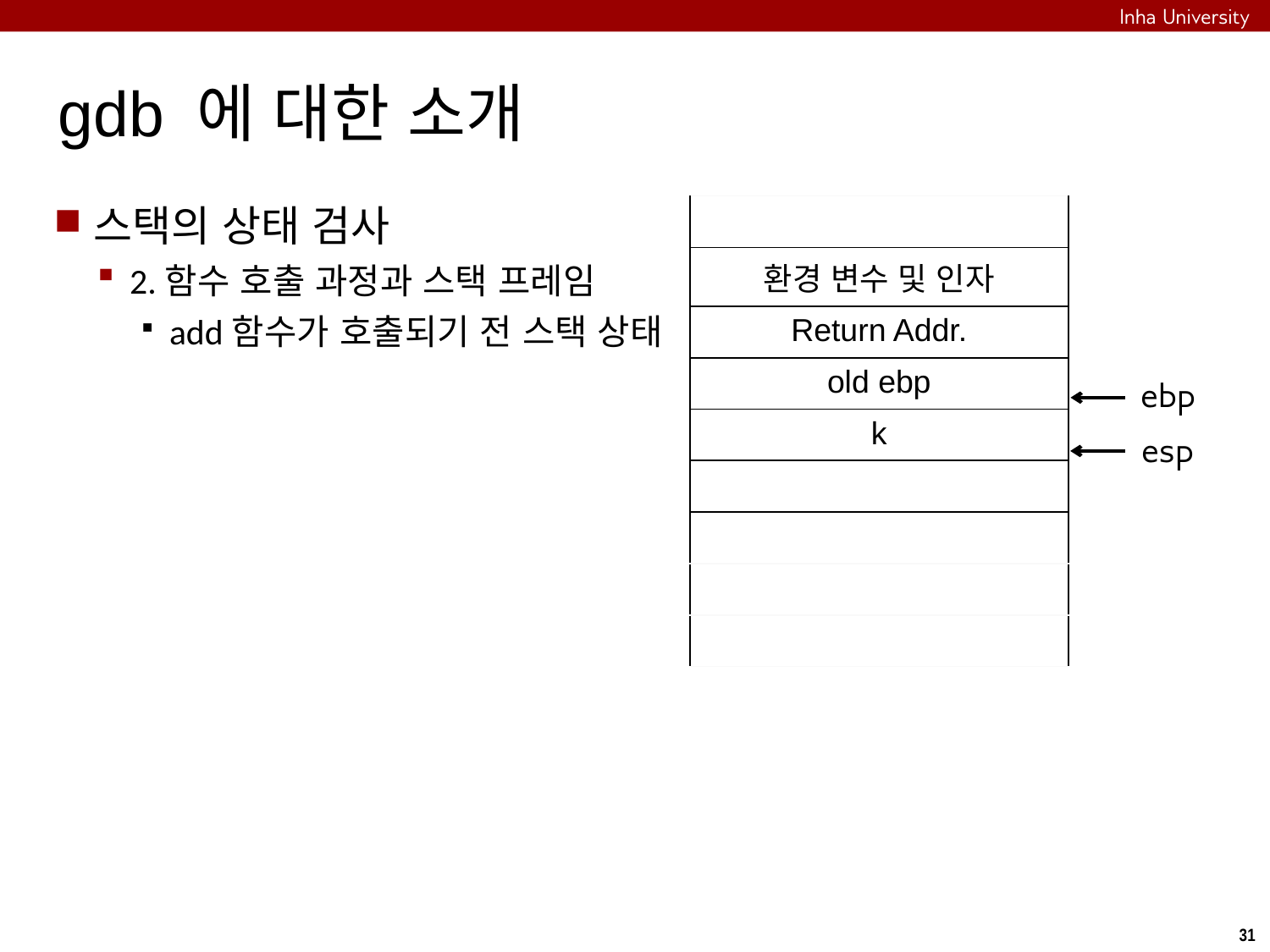

Inha University
# gdb 에 대한 소개
스택의 상태 검사
2.함수 호출 과정과 스택 프레임
add함수가 호출되기 전 스택 상태

|  |
| --- |
| 환경 변수 및 인자 |
| Return Addr. |
| old ebp |
| k |
|  |
|  |
|  |
|  |
ebp
esp